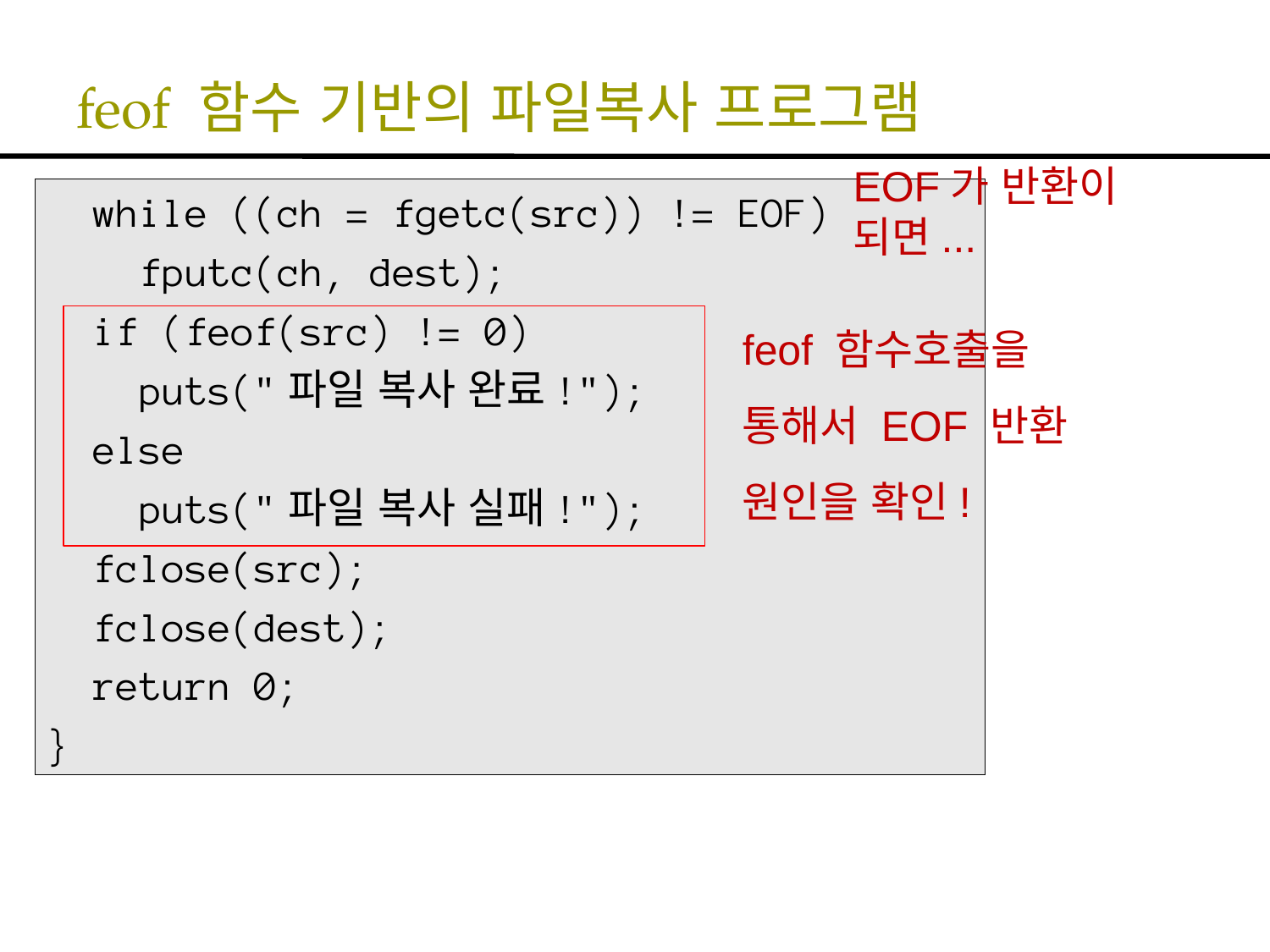

# feof 함수 기반의 파일복사 프로그램

  while ((ch = fgetc(src)) != EOF)
    fputc(ch, dest);
  if (feof(src) != 0)
    puts("파일 복사 완료!");
  else
    puts("파일 복사 실패!");
  fclose(src);
  fclose(dest);
  return 0;
}
EOF가 반환이 되면...

feof 함수호출을 통해서 EOF 반환 원인을 확인!